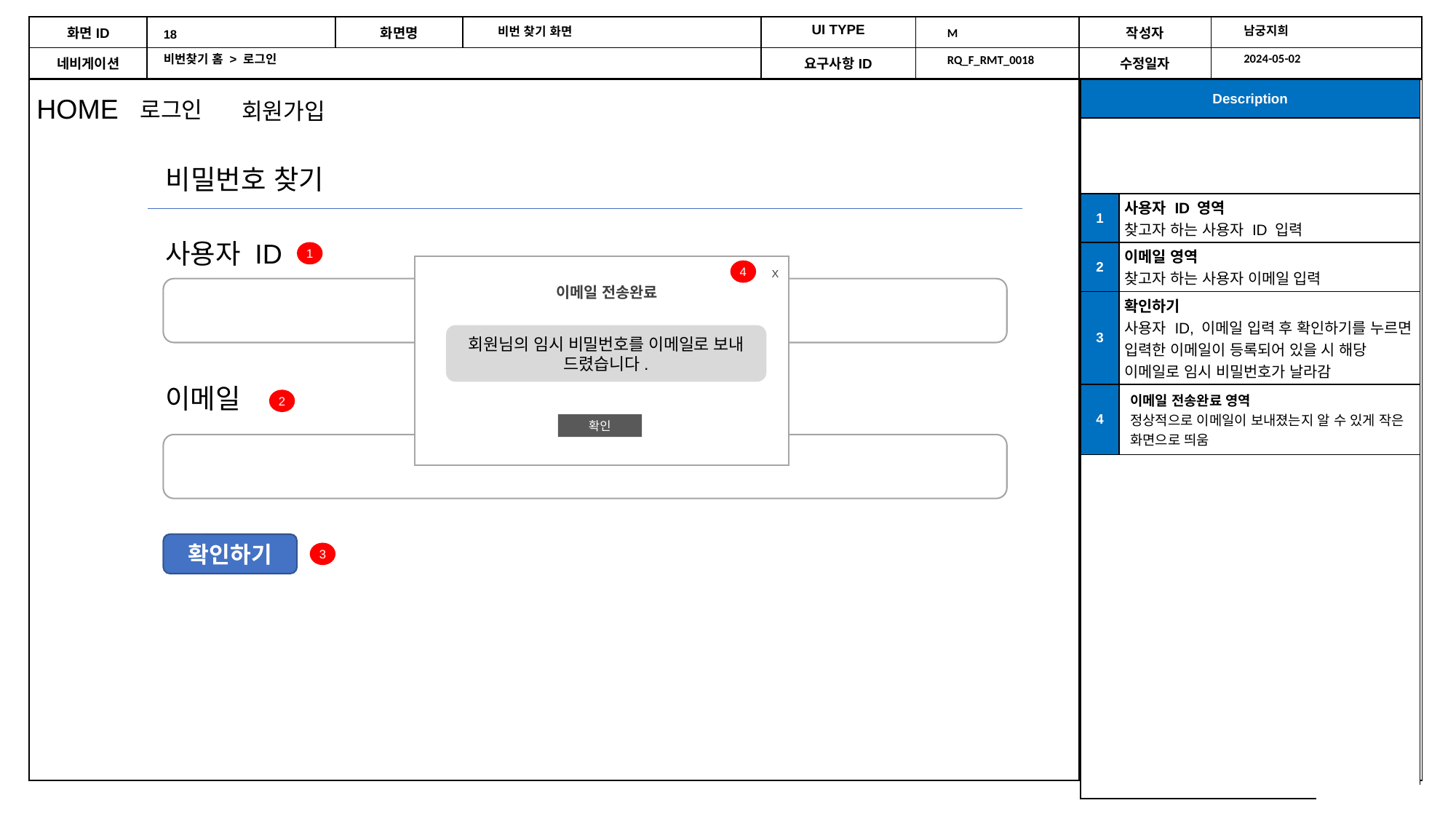

남궁지희
비번 찾기 화면
18
M
비번찾기 홈 > 로그인
2024-05-02
RQ_F_RMT_0018
| Description |  |
| --- | --- |
|  |  |
| 1 | 사용자 ID 영역 찾고자 하는 사용자 ID 입력 |
| 2 | 이메일 영역 찾고자 하는 사용자 이메일 입력 |
| 3 | 확인하기 사용자 ID, 이메일 입력 후 확인하기를 누르면 입력한 이메일이 등록되어 있을 시 해당 이메일로 임시 비밀번호가 날라감 |
| 4 | 이메일 전송완료 영역 정상적으로 이메일이 보내졌는지 알 수 있게 작은 화면으로 띄움 |
|  |  |
HOME
로그인
회원가입
비밀번호 찾기
사용자 ID
1

X
이메일 전송완료
확인
회원님의 임시 비밀번호를 이메일로 보내 드렸습니다.
4

이메일
2

확인하기
3